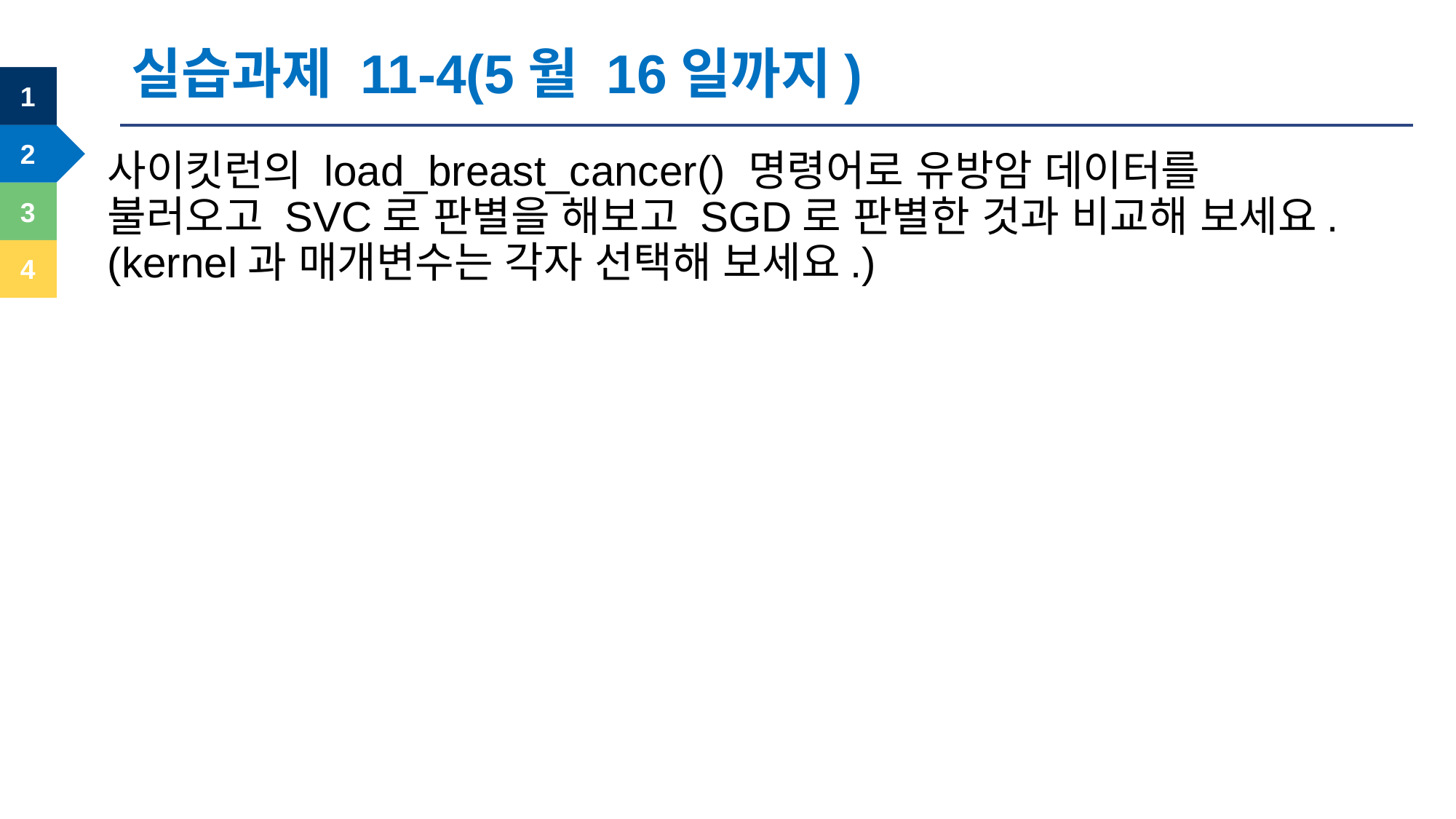

실습과제 11-4(5월 16일까지)
사이킷런의 load_breast_cancer() 명령어로 유방암 데이터를 불러오고 SVC로 판별을 해보고 SGD로 판별한 것과 비교해 보세요.(kernel과 매개변수는 각자 선택해 보세요.)